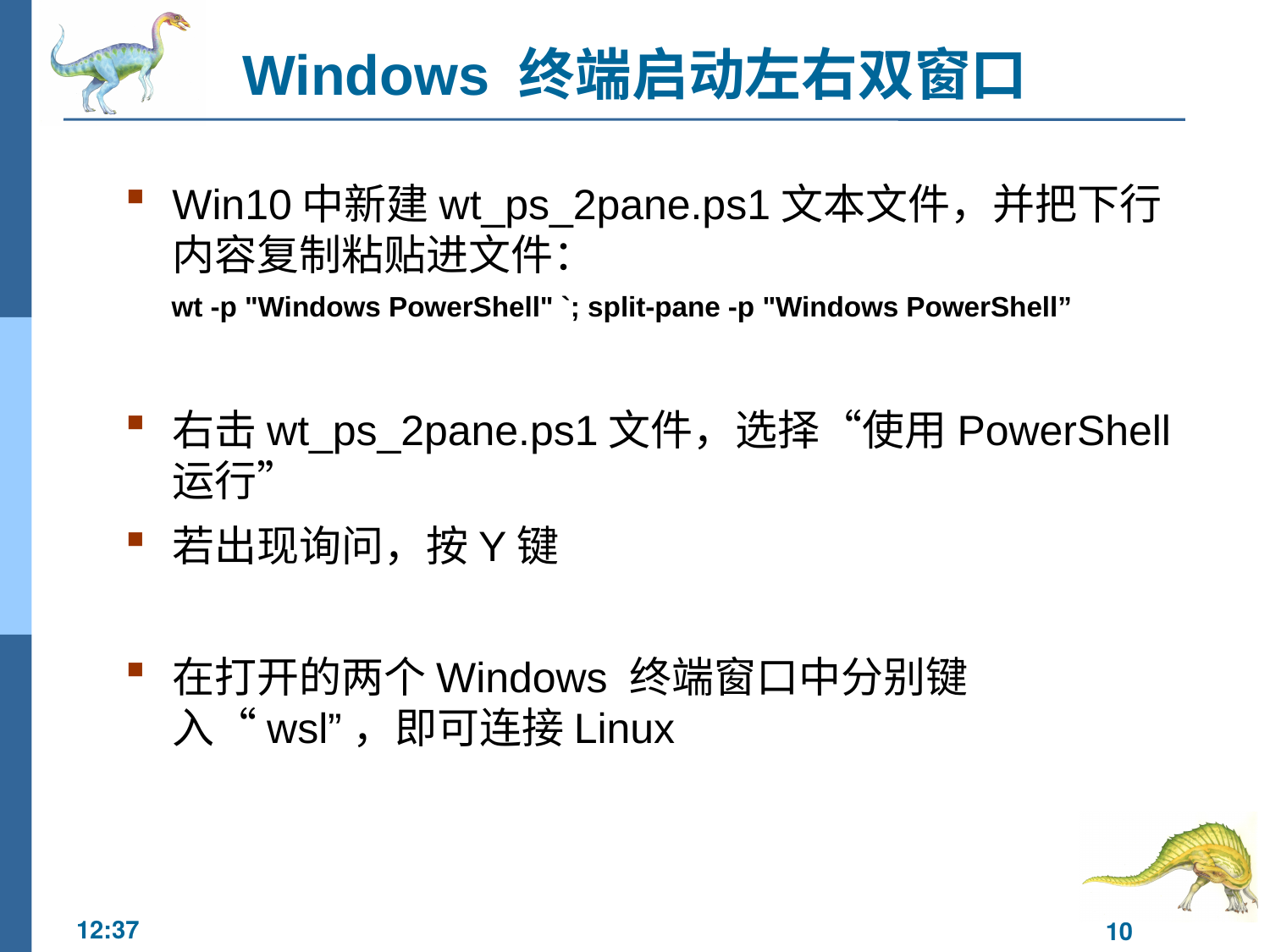

# Windows 终端启动左右双窗口
Win10中新建wt_ps_2pane.ps1文本文件，并把下行内容复制粘贴进文件：
      wt -p "Windows PowerShell" `; split-pane -p "Windows PowerShell”

右击wt_ps_2pane.ps1文件，选择“使用PowerShell运行”
若出现询问，按Y键

在打开的两个Windows 终端窗口中分别键入“wsl”，即可连接Linux